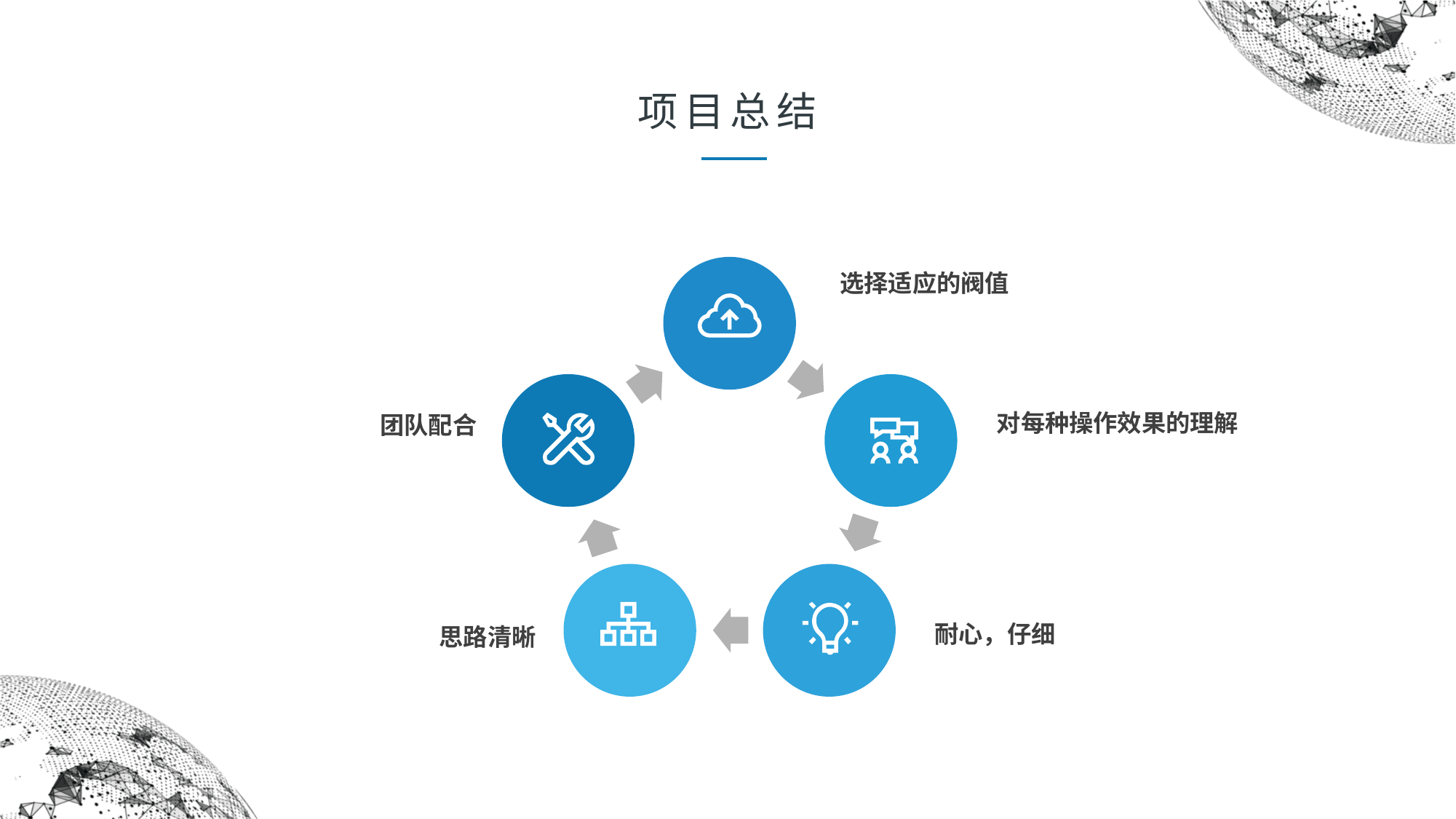

项目总结

选择适应的阀值

对每种操作效果的理解
团队配合

耐心，仔细
思路清晰